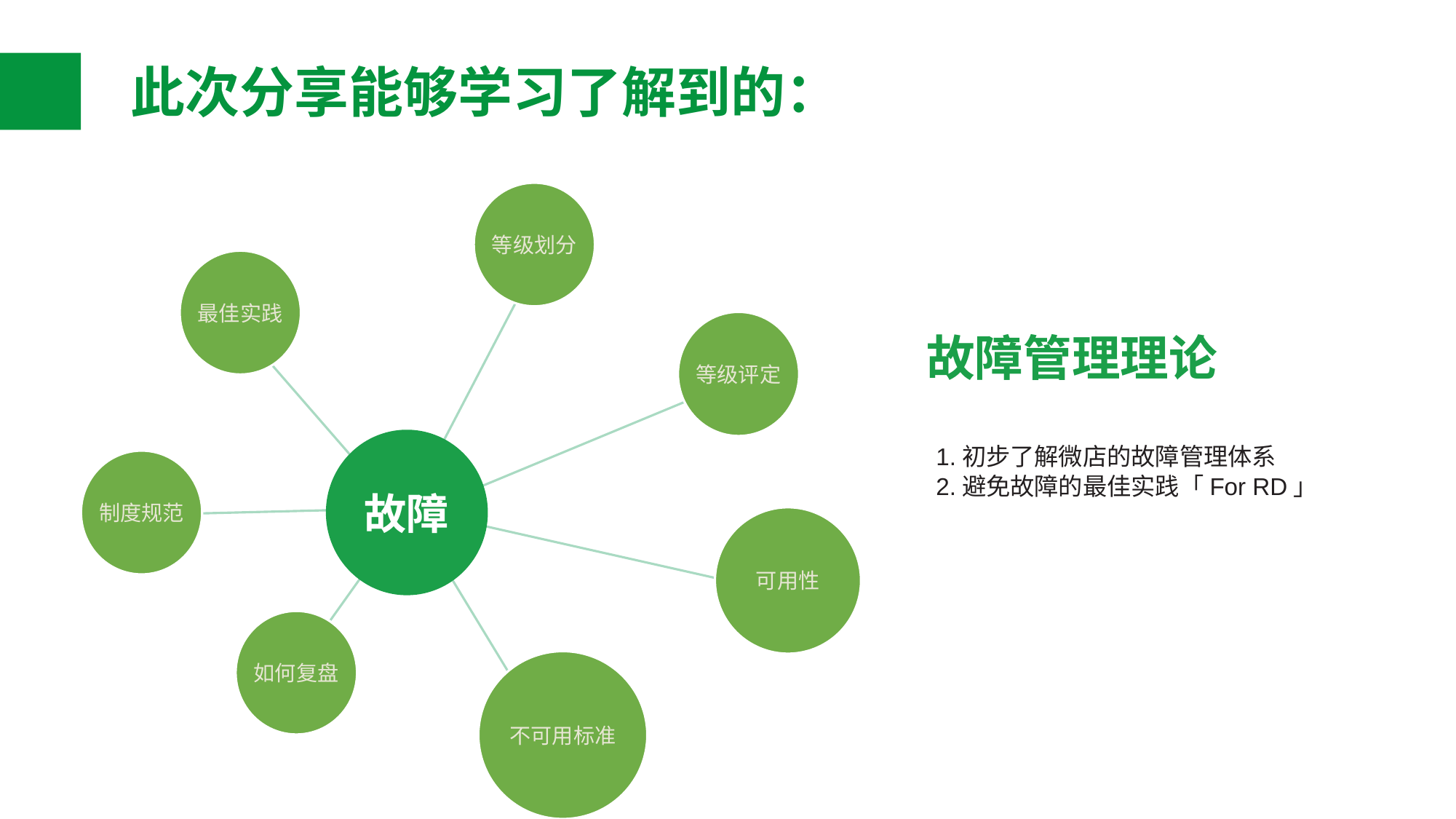

此次分享能够学习了解到的：
等级划分

最佳实践

等级评定
故障管理理论

故障
1.初步了解微店的故障管理体系
2.避免故障的最佳实践「For RD」
制度规范
可用性

如何复盘
不可用标准